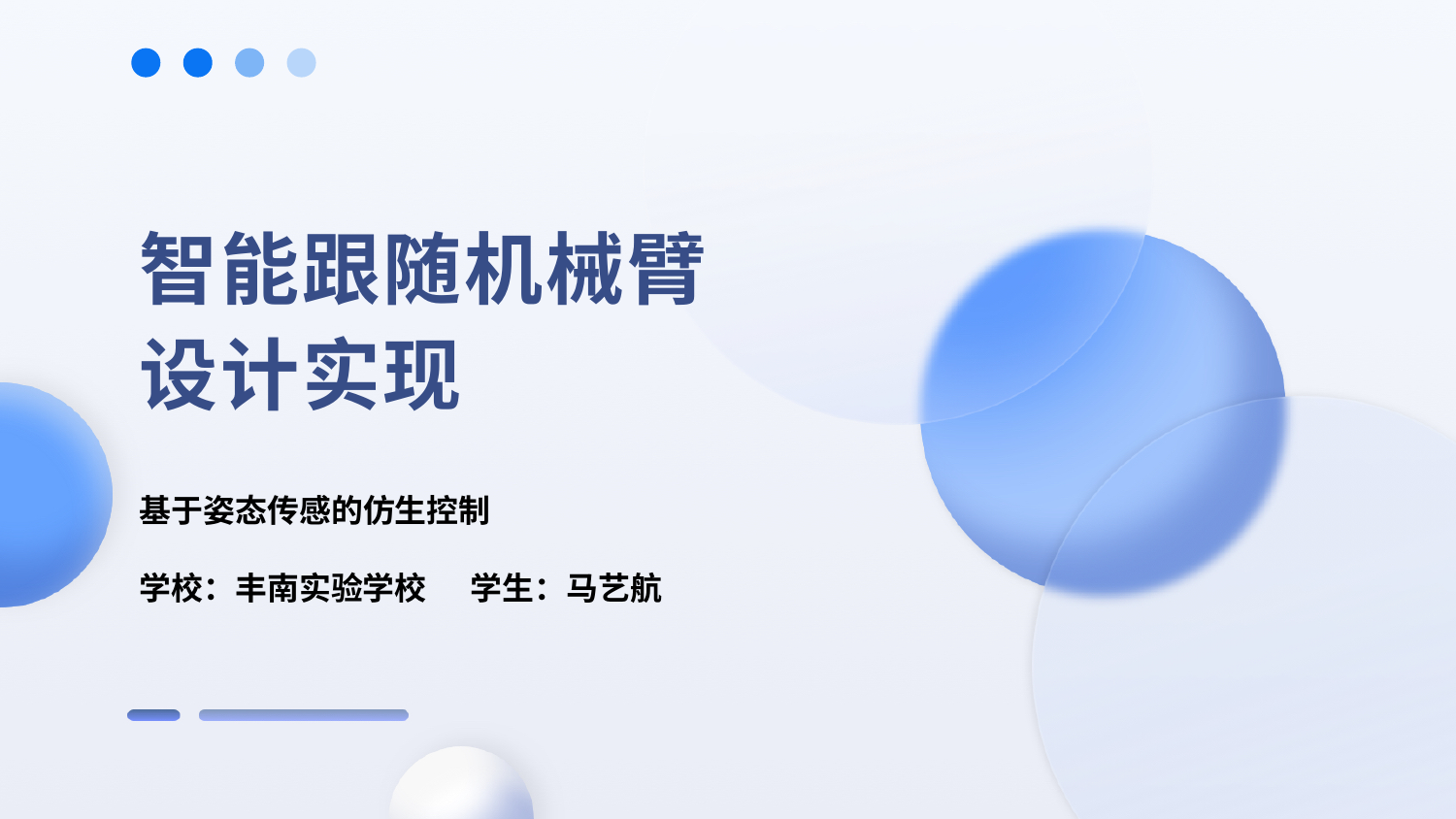

智能跟随机械臂设计实现
基于姿态传感的仿生控制
学校：丰南实验学校      学生：马艺航